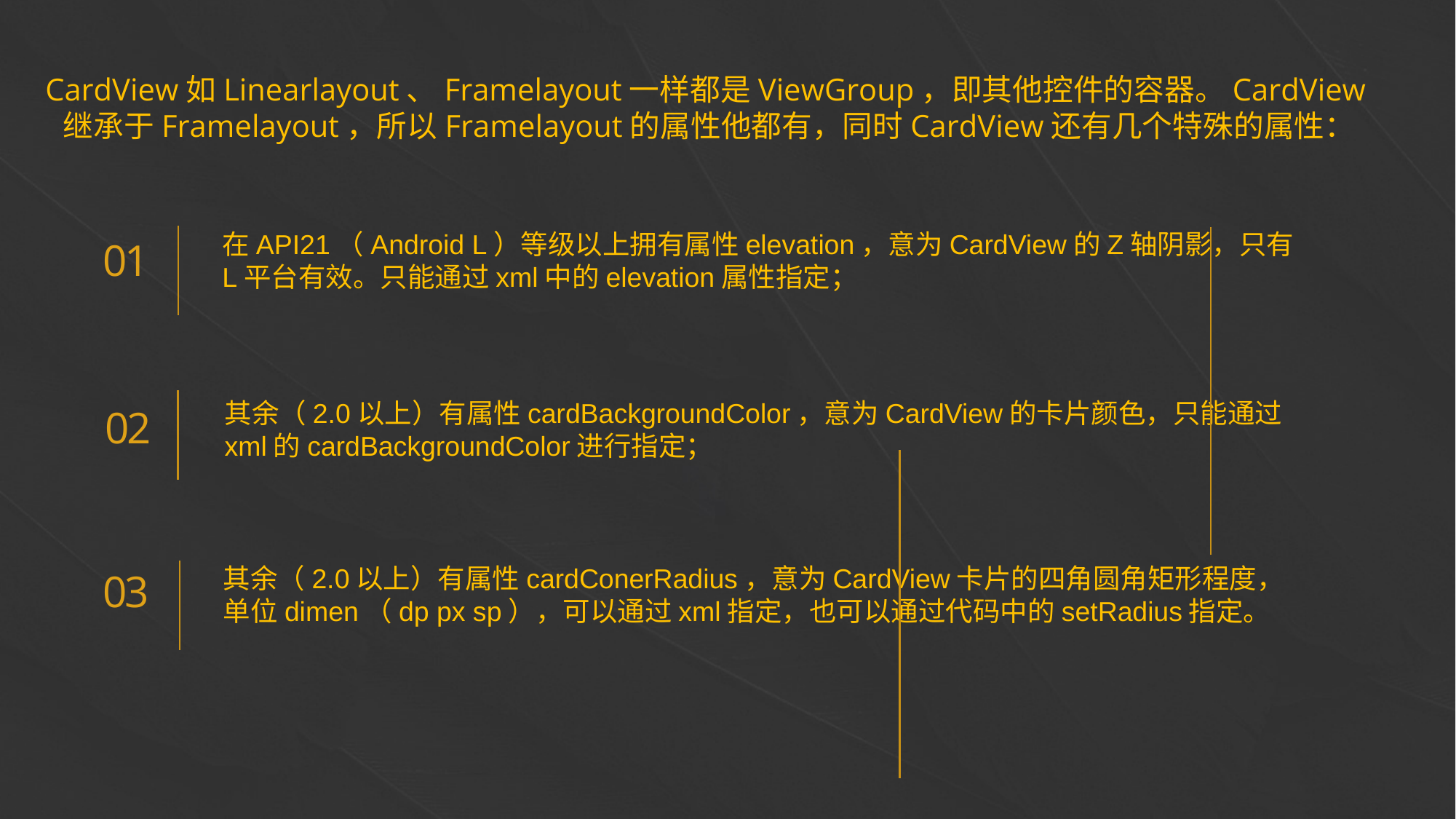

CardView如Linearlayout、Framelayout一样都是ViewGroup，即其他控件的容器。CardView继承于Framelayout，所以Framelayout的属性他都有，同时CardView还有几个特殊的属性：
e7d195523061f1c0205959036996ad55c215b892a7aac5c0B9ADEF7896FB48F2EF97163A2DE1401E1875DEDC438B7864AD24CA23553DBBBD975DAF4CAD4A2592689FFB6CEE59FFA55B2702D0E5EE29CDFC0DD98BC7D6A39A64D3162AEA17DB19B9B9A87D0E9A0C5838999CD047764B32476FB53FC54D3671B43638F8C25D9EC95BB52BCC6C1CB3F6DE41EB0266A54822
在API21（Android L）等级以上拥有属性elevation，意为CardView的Z轴阴影，只有L平台有效。只能通过xml中的elevation属性指定；
01

其余（2.0以上）有属性cardBackgroundColor，意为CardView的卡片颜色，只能通过xml的cardBackgroundColor进行指定；
02

其余（2.0以上）有属性cardConerRadius，意为CardView卡片的四角圆角矩形程度，单位dimen（dp px sp），可以通过xml指定，也可以通过代码中的setRadius指定。
03